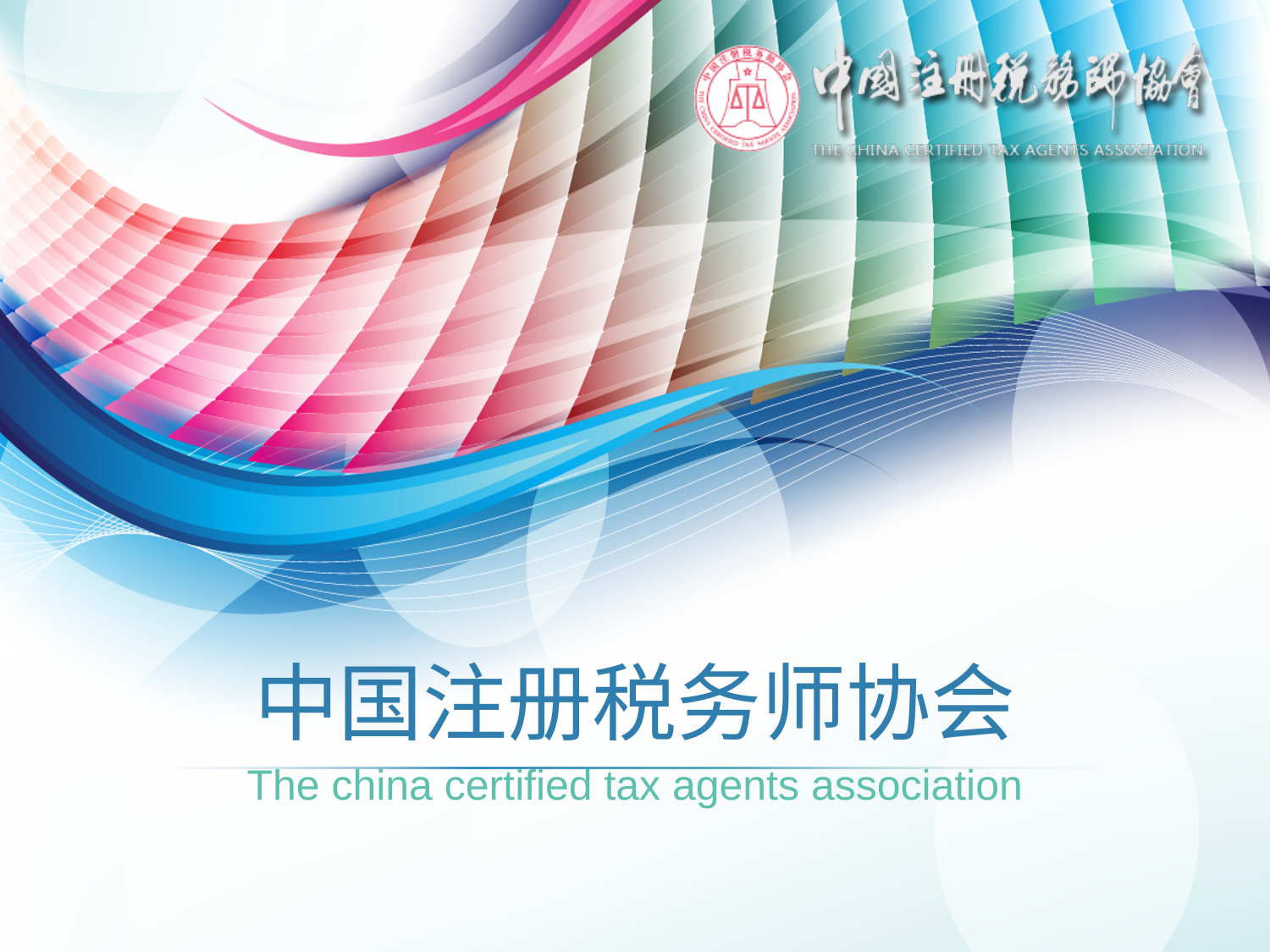

# 中国注册税务师协会
The china certified tax agents association